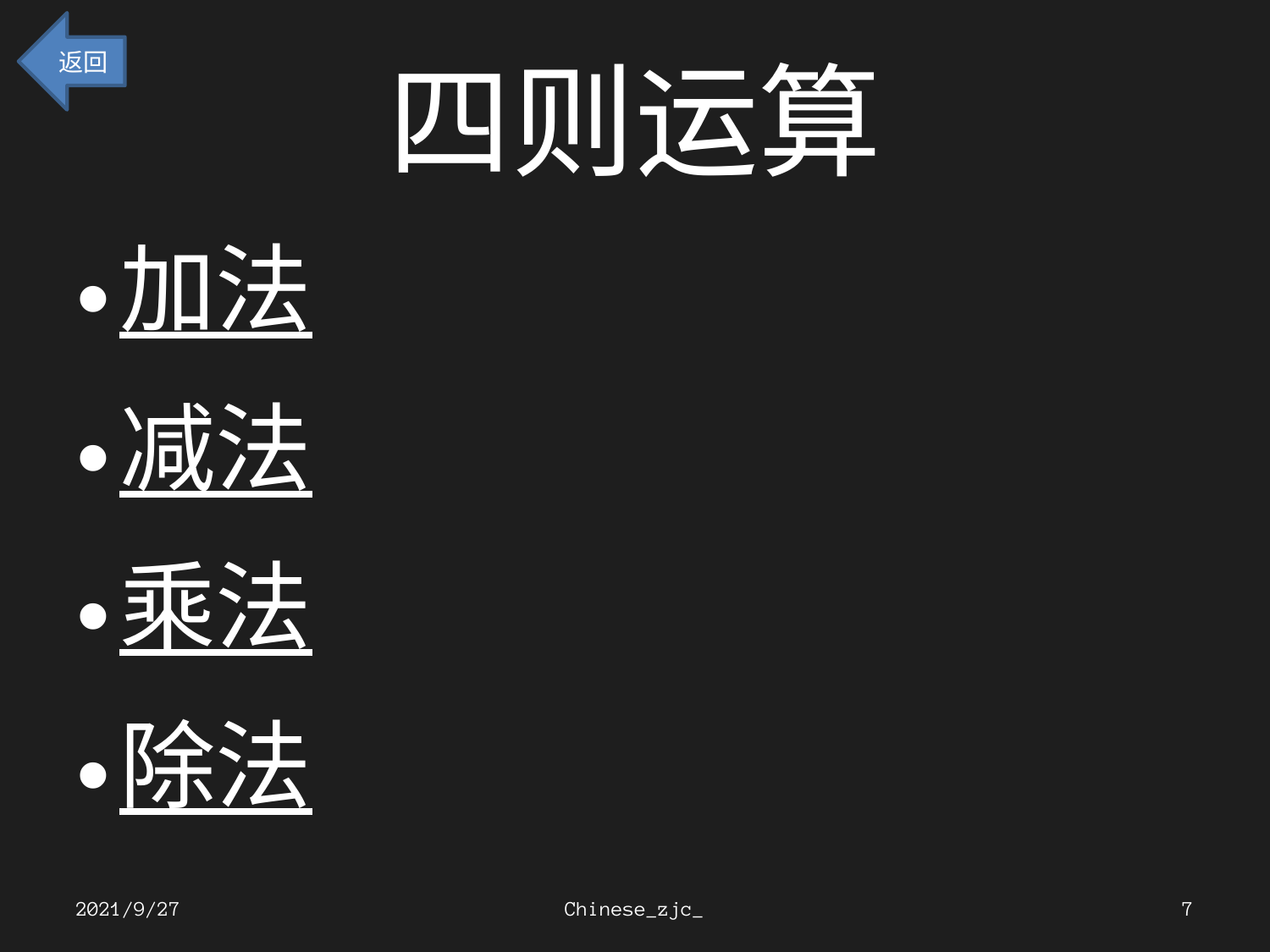

返回
# 四则运算
加法
减法
乘法
除法
2021/9/27
Chinese_zjc_
7